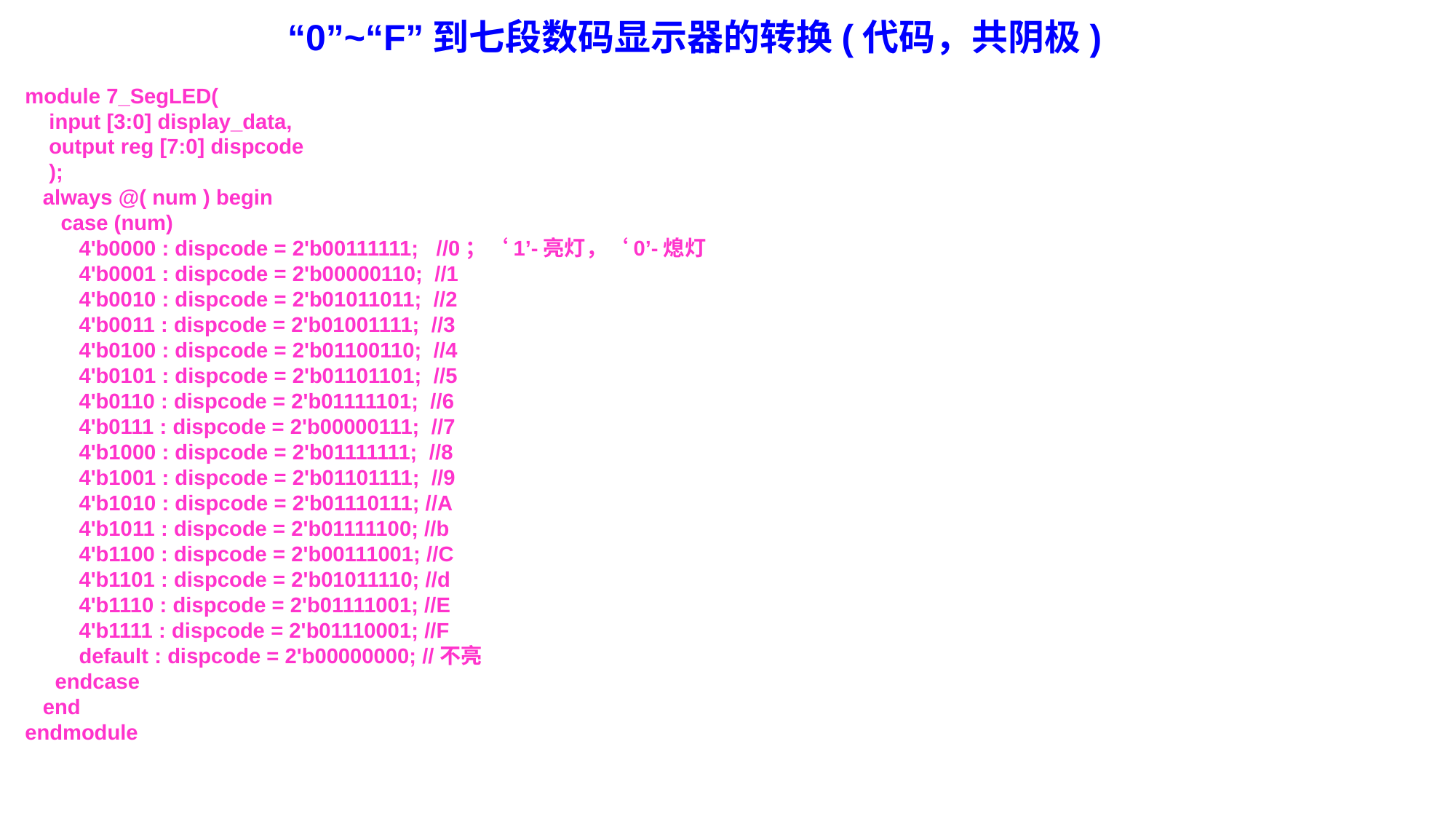

“0”~“F”到七段数码显示器的转换(代码，共阴极)
module 7_SegLED(
    input [3:0] display_data,
    output reg [7:0] dispcode
    );
   always @( num ) begin
      case (num)
         4'b0000 : dispcode = 2'b00111111;   //0；‘1’-亮灯，‘0’-熄灯
         4'b0001 : dispcode = 2'b00000110;  //1
         4'b0010 : dispcode = 2'b01011011;  //2
         4'b0011 : dispcode = 2'b01001111;  //3
         4'b0100 : dispcode = 2'b01100110;  //4
         4'b0101 : dispcode = 2'b01101101;  //5
         4'b0110 : dispcode = 2'b01111101;  //6
         4'b0111 : dispcode = 2'b00000111;  //7
         4'b1000 : dispcode = 2'b01111111;  //8
         4'b1001 : dispcode = 2'b01101111;  //9
         4'b1010 : dispcode = 2'b01110111; //A
         4'b1011 : dispcode = 2'b01111100; //b
         4'b1100 : dispcode = 2'b00111001; //C
         4'b1101 : dispcode = 2'b01011110; //d
         4'b1110 : dispcode = 2'b01111001; //E
         4'b1111 : dispcode = 2'b01110001; //F
         default : dispcode = 2'b00000000; //不亮
     endcase
   end
endmodule